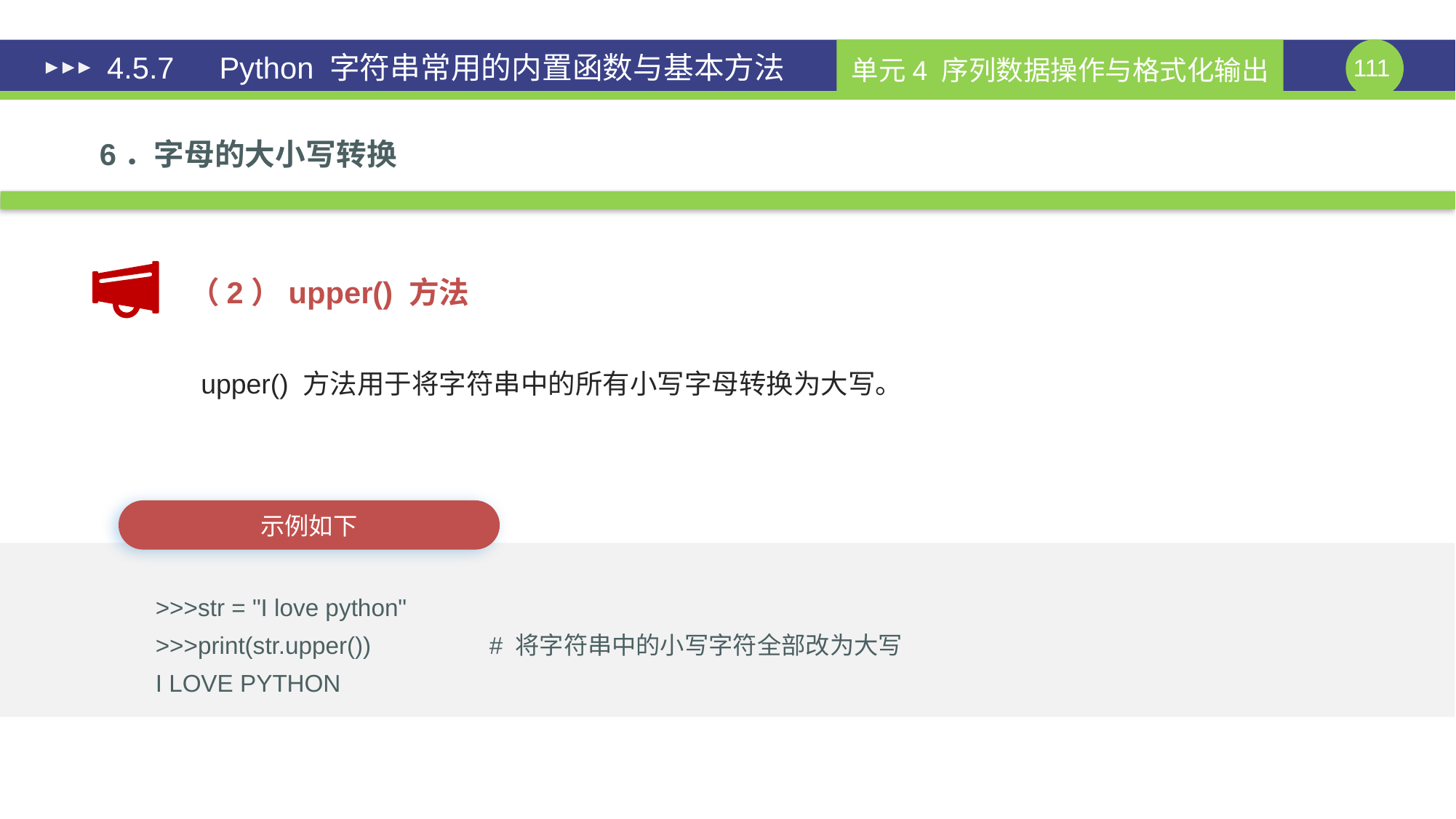

# 4.5.7　Python 字符串常用的内置函数与基本方法
6．字母的大小写转换

（2）upper() 方法
upper() 方法用于将字符串中的所有小写字母转换为大写。
示例如下

>>>str = "I love python"
>>>print(str.upper())		 # 将字符串中的小写字符全部改为大写
I LOVE PYTHON